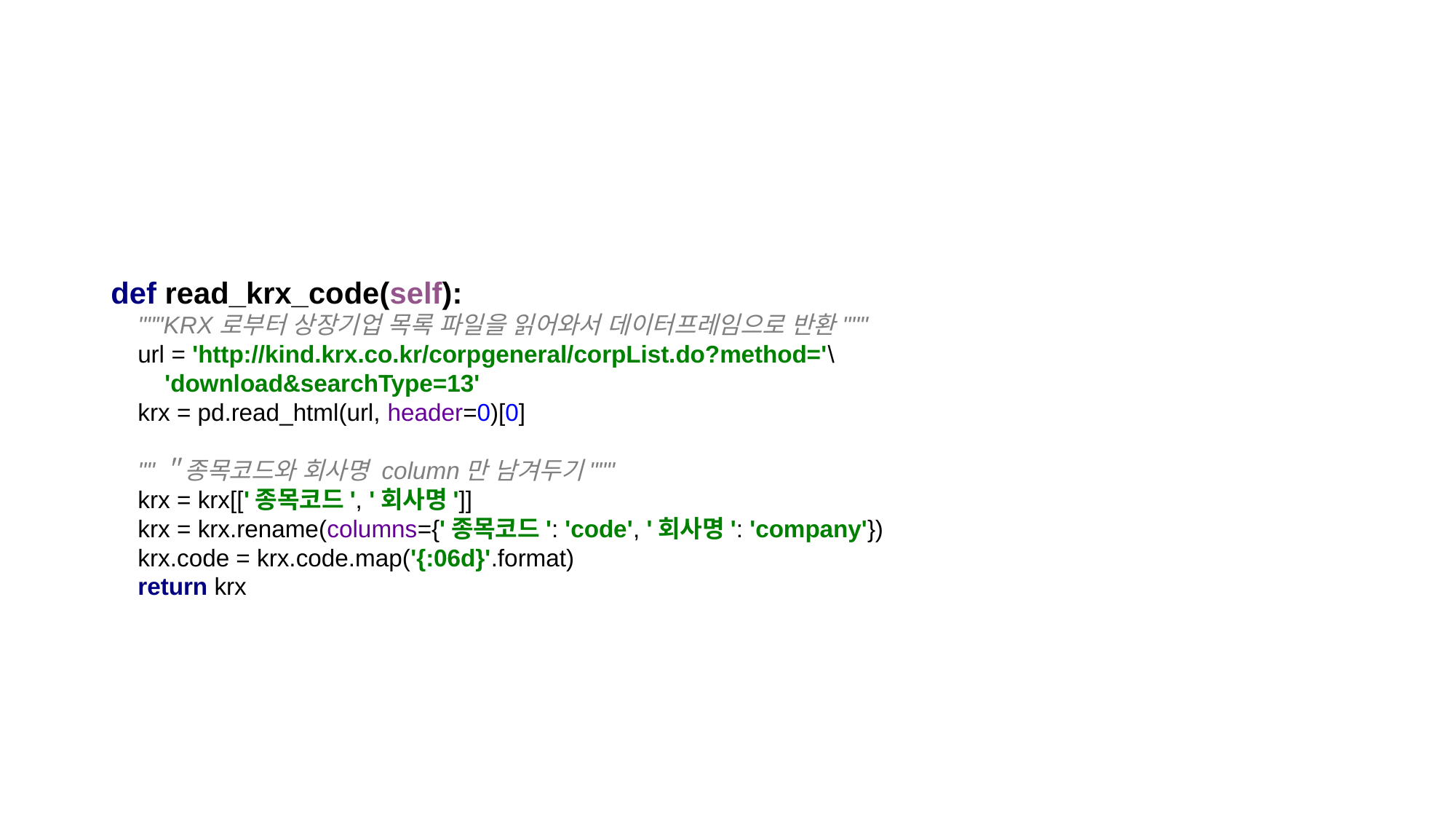

def read_krx_code(self):
    """KRX로부터 상장기업 목록 파일을 읽어와서 데이터프레임으로 반환"""
    url = 'http://kind.krx.co.kr/corpgeneral/corpList.do?method='\
        'download&searchType=13'
    krx = pd.read_html(url, header=0)[0]
    ""＂종목코드와 회사명 column만 남겨두기"""
    krx = krx[['종목코드', '회사명']]
    krx = krx.rename(columns={'종목코드': 'code', '회사명': 'company'})
    krx.code = krx.code.map('{:06d}'.format)
    return krx